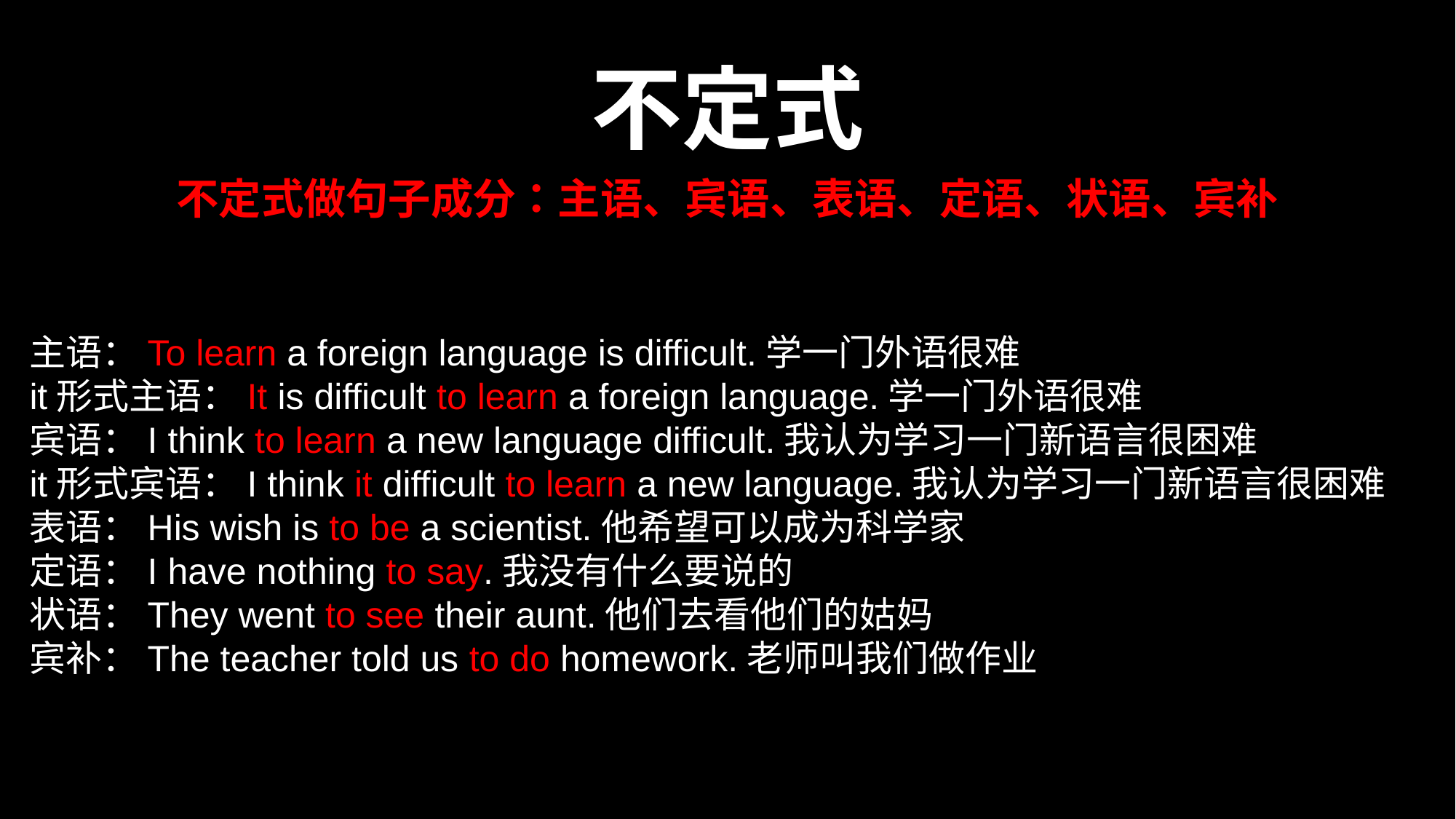

不定式
不定式做句子成分：主语、宾语、表语、定语、状语、宾补
主语：To learn a foreign language is difficult.学一门外语很难
it形式主语：It is difficult to learn a foreign language.学一门外语很难
宾语：I think to learn a new language difficult.我认为学习一门新语言很困难
it形式宾语：I think it difficult to learn a new language.我认为学习一门新语言很困难
表语：His wish is to be a scientist.他希望可以成为科学家
定语：I have nothing to say.我没有什么要说的
状语：They went to see their aunt.他们去看他们的姑妈
宾补：The teacher told us to do homework.老师叫我们做作业